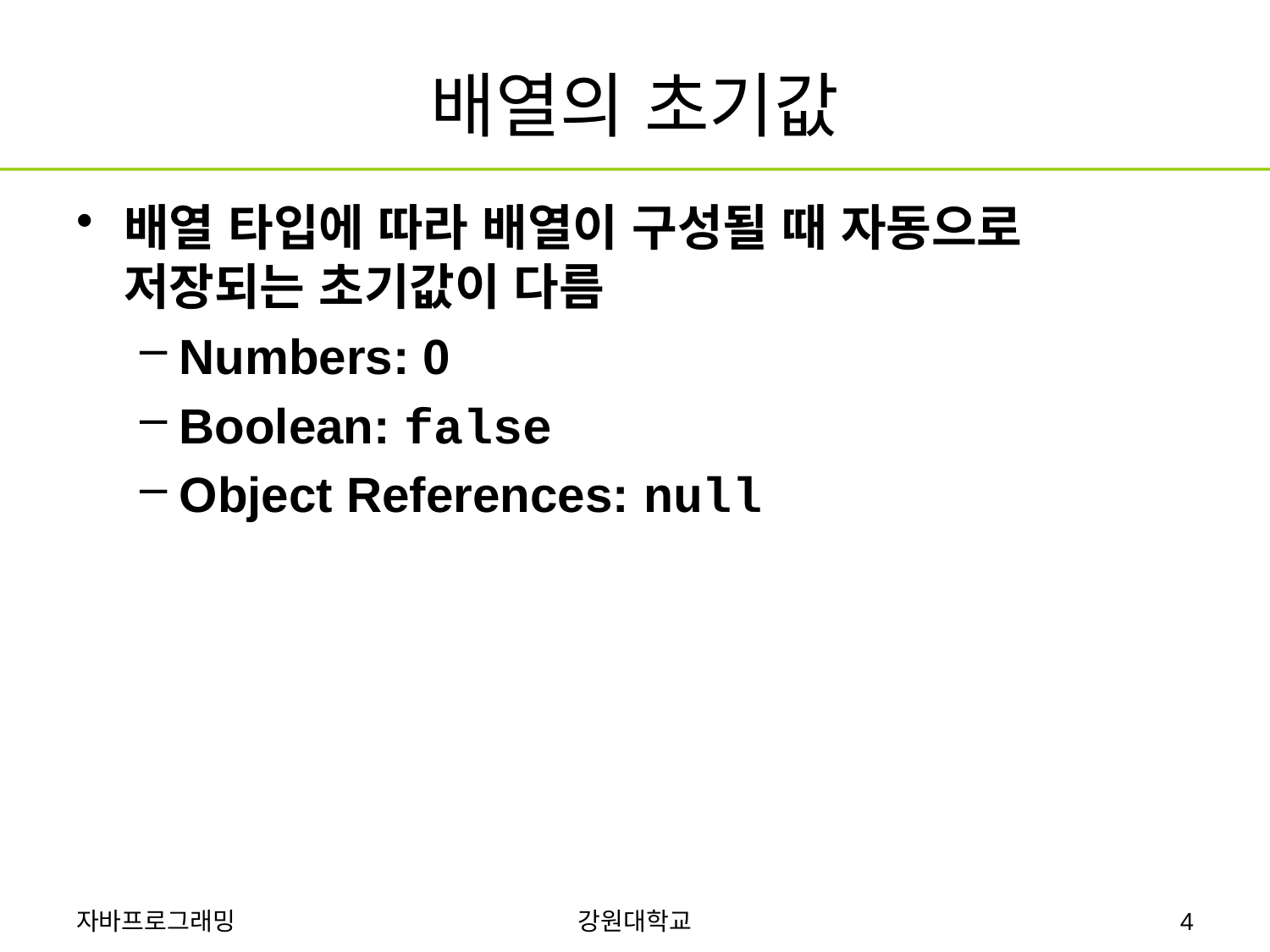

# 배열의 초기값

배열 타입에 따라 배열이 구성될 때 자동으로 저장되는 초기값이 다름
Numbers: 0
Boolean: false
Object References: null
자바프로그래밍
강원대학교
4